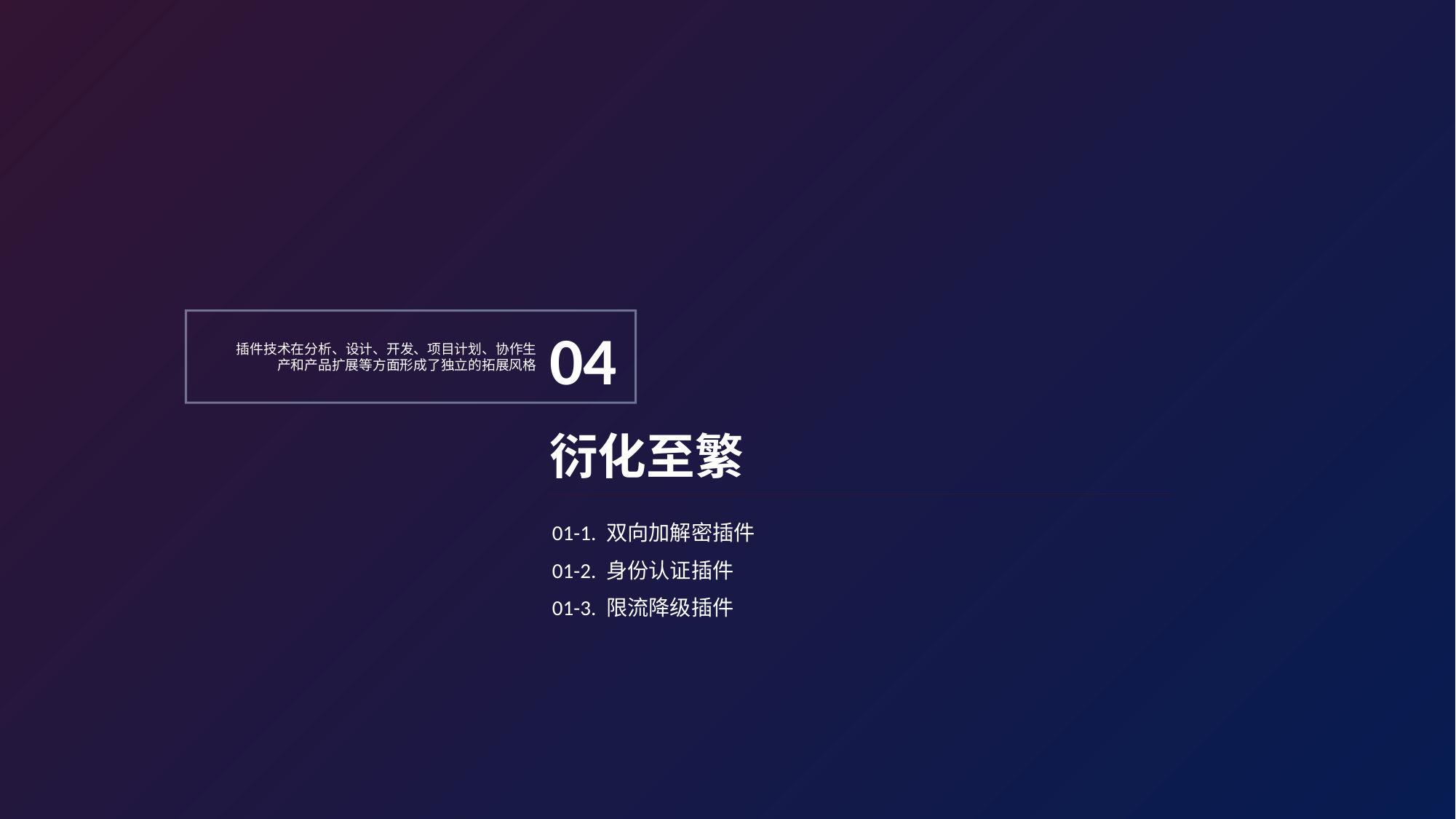

04
插件技术在分析、设计、开发、项目计划、协作生产和产品扩展等方面形成了独立的拓展风格
衍化至繁
01-1. 双向加解密插件
01-2. 身份认证插件
01-3. 限流降级插件